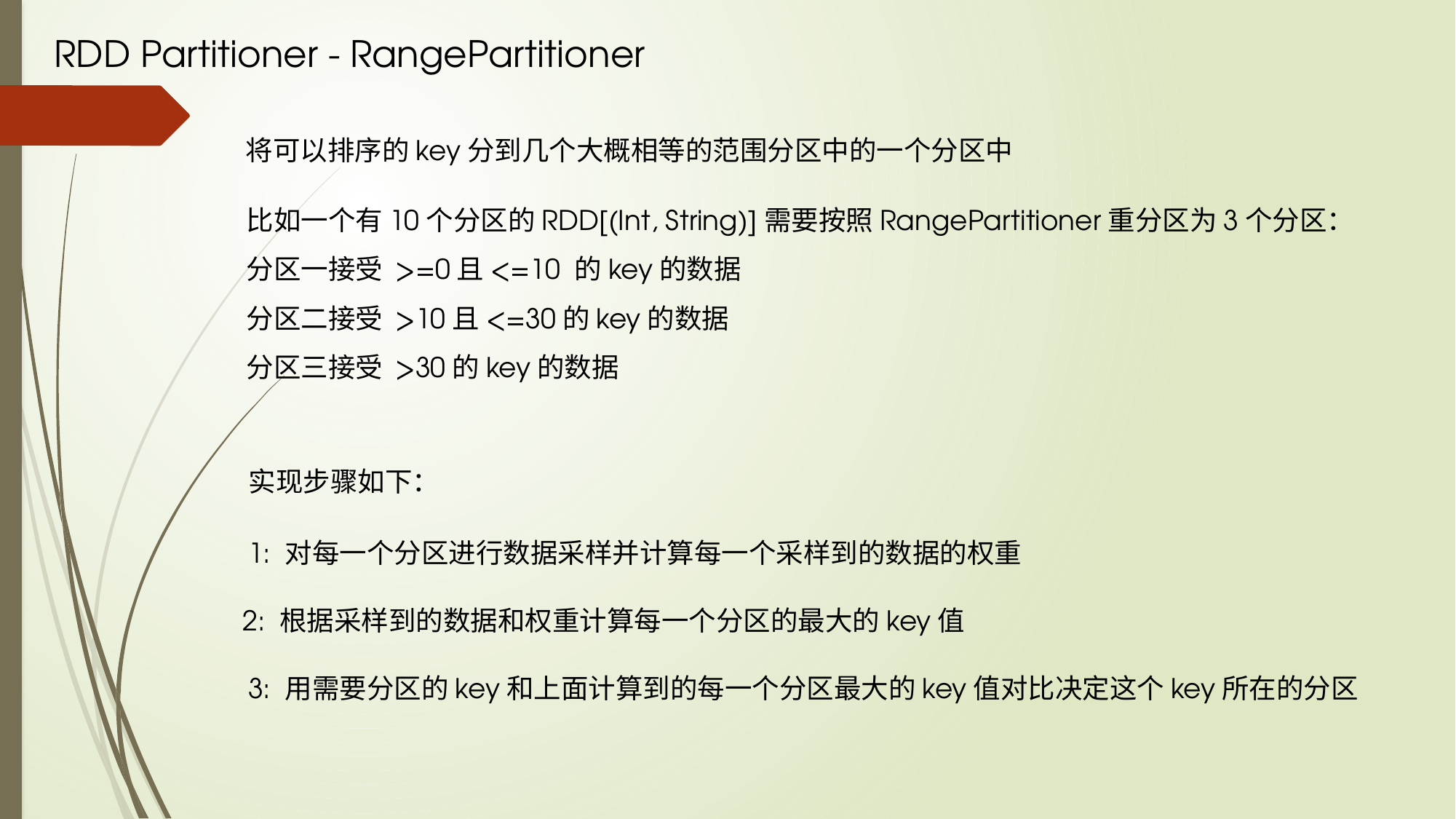

RDD Partitioner - RangePartitioner
将可以排序的key分到几个大概相等的范围分区中的一个分区中
比如一个有10个分区的RDD[(Int, String)]需要按照RangePartitioner重分区为3个分区：
分区一接受 >=0且<=10 的key的数据
分区二接受 >10且<=30的key的数据
分区三接受 >30的key的数据
实现步骤如下：
1: 对每一个分区进行数据采样并计算每一个采样到的数据的权重
2: 根据采样到的数据和权重计算每一个分区的最大的key值
3: 用需要分区的key和上面计算到的每一个分区最大的key值对比决定这个key所在的分区